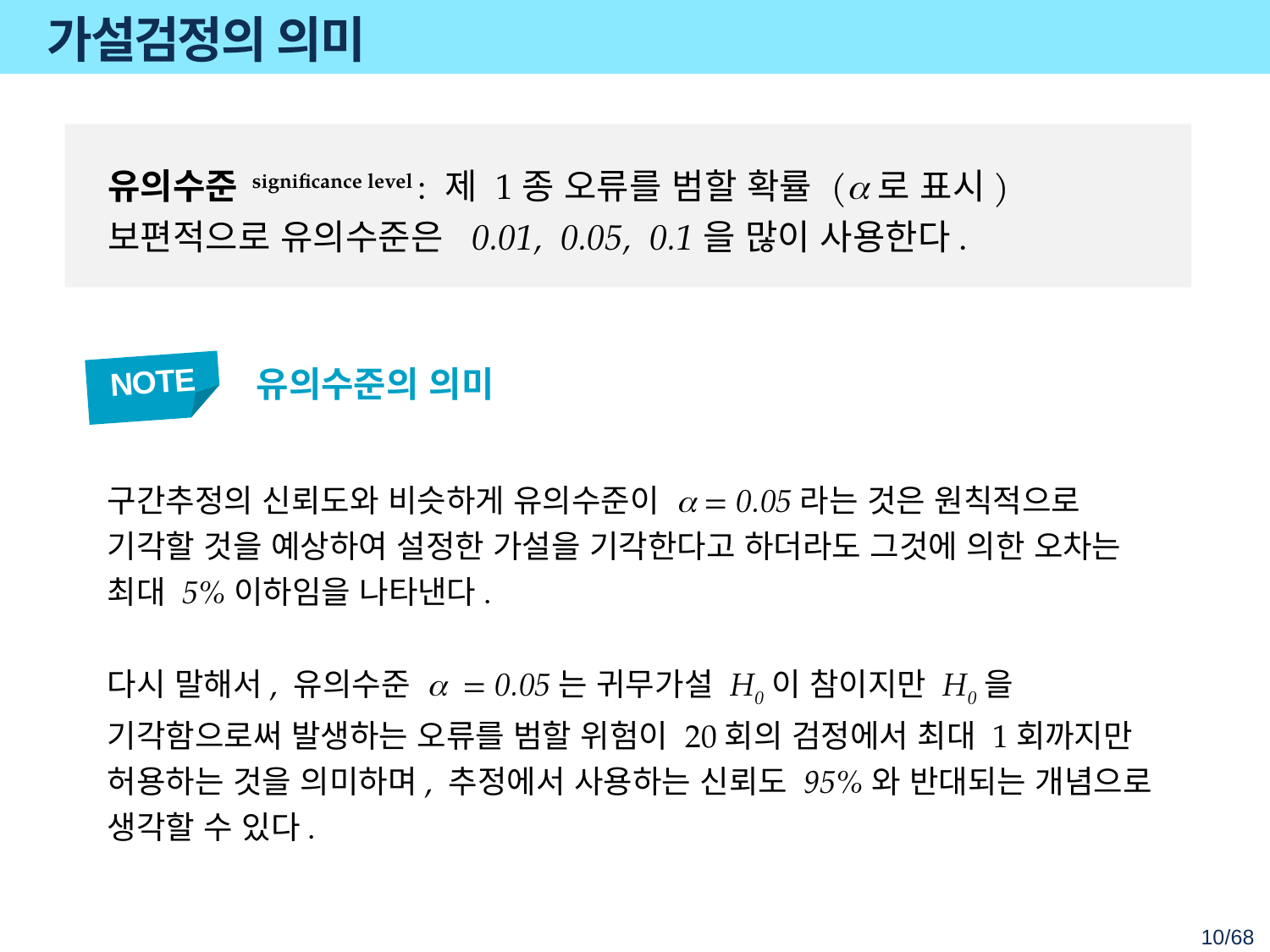

# 가설검정의 의미

유의수준 significance level : 제 1종 오류를 범할 확률 (α로 표시)
보편적으로 유의수준은  0.01,  0.05,  0.1을 많이 사용한다.
NOTE
유의수준의 의미
구간추정의 신뢰도와 비슷하게 유의수준이 α = 0.05라는 것은 원칙적으로 기각할 것을 예상하여 설정한 가설을 기각한다고 하더라도 그것에 의한 오차는 최대 5%이하임을 나타낸다.

다시 말해서, 유의수준 α = 0.05는 귀무가설 H0이 참이지만 H0을 기각함으로써 발생하는 오류를 범할 위험이 20회의 검정에서 최대 1회까지만 허용하는 것을 의미하며, 추정에서 사용하는 신뢰도 95%와 반대되는 개념으로 생각할 수 있다.